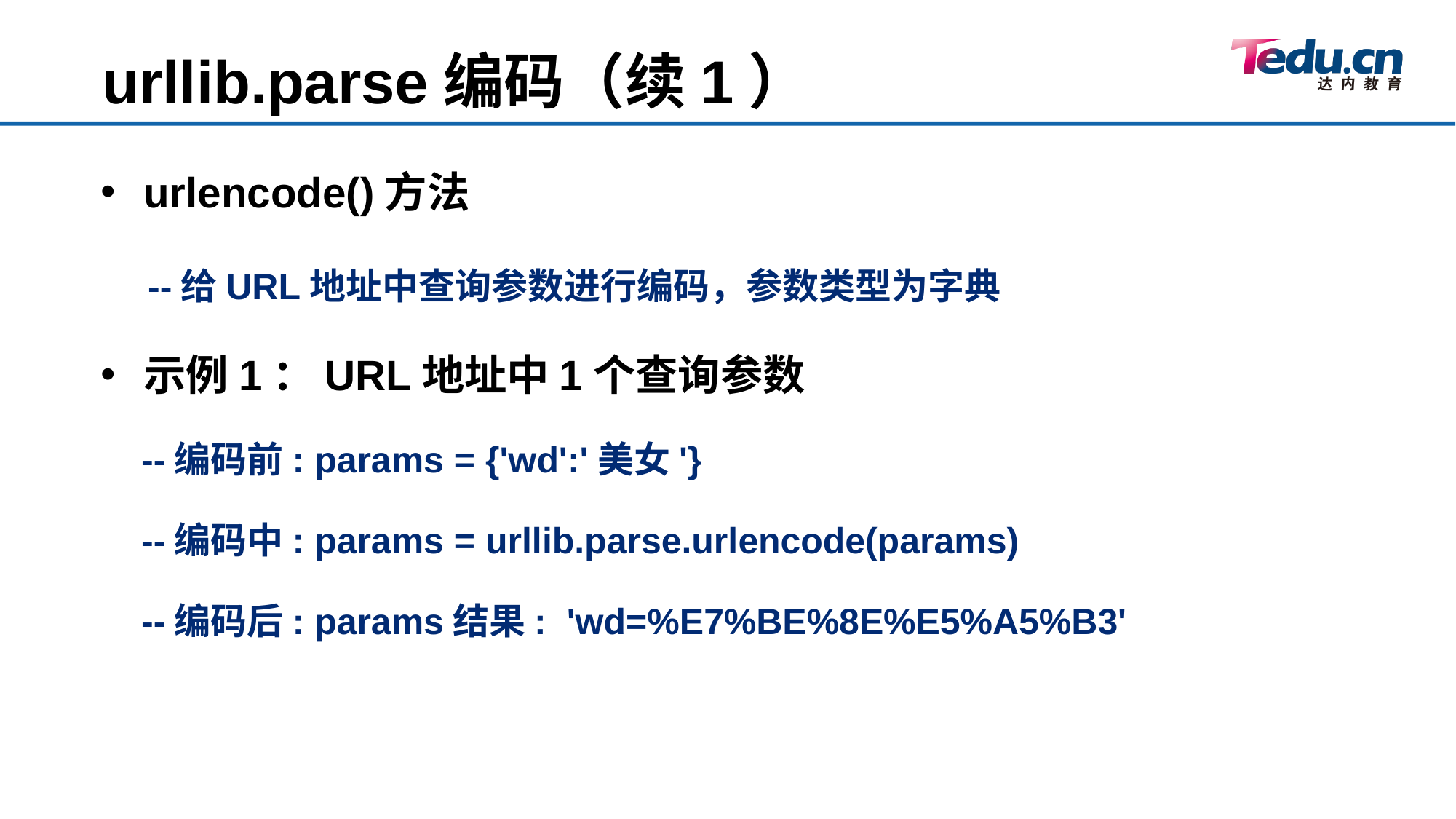

urllib.parse编码（续1）
urlencode()方法
    --给URL地址中查询参数进行编码，参数类型为字典
示例1：URL地址中1个查询参数
    --编码前: params = {'wd':'美女'}
    --编码中: params = urllib.parse.urlencode(params)
    --编码后: params结果:  'wd=%E7%BE%8E%E5%A5%B3'